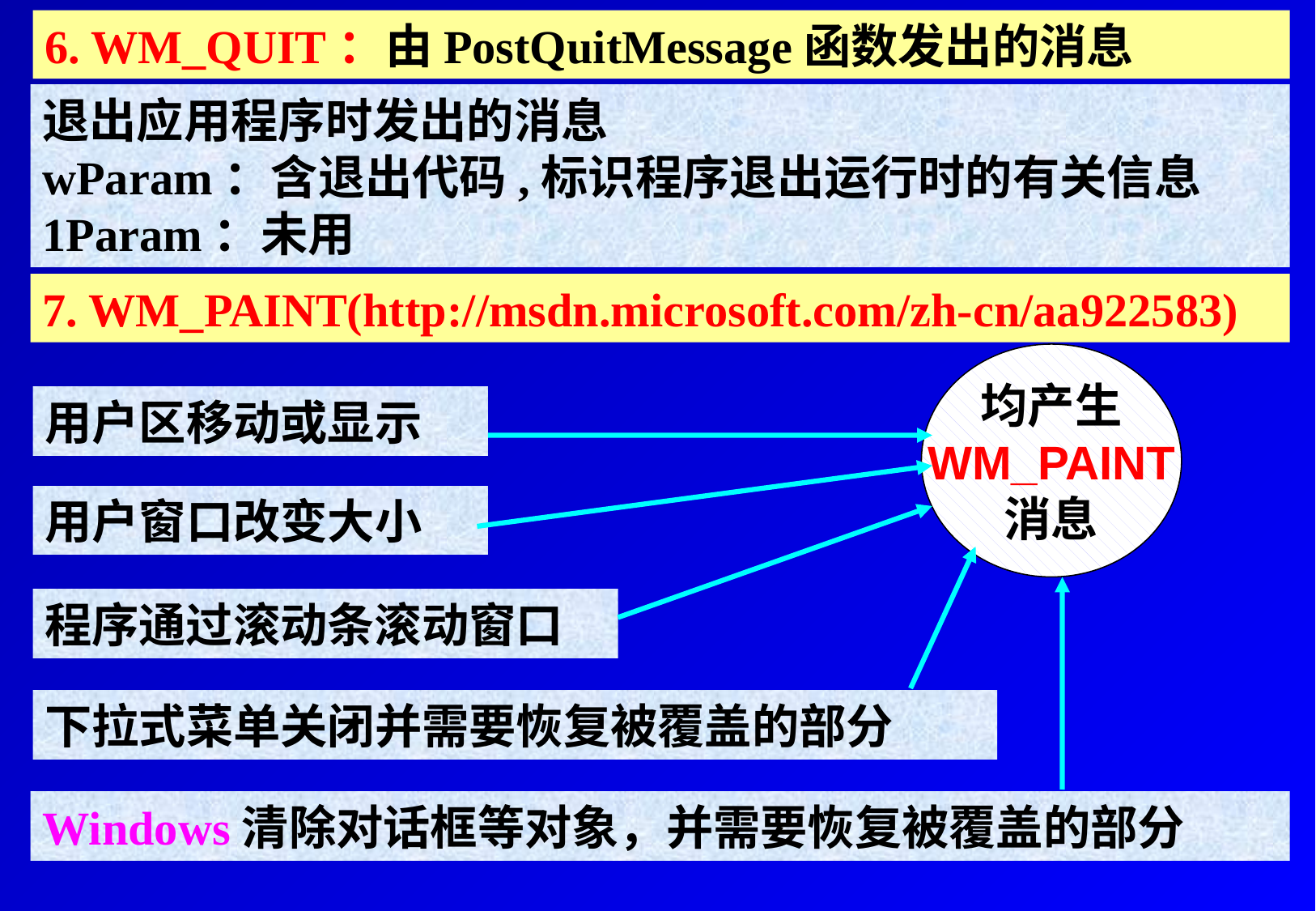

6. WM_QUIT：由PostQuitMessage函数发出的消息
退出应用程序时发出的消息
wParam：含退出代码,标识程序退出运行时的有关信息
1Param：未用
7. WM_PAINT(http://msdn.microsoft.com/zh-cn/aa922583)
均产生
WM_PAINT
消息
用户区移动或显示

用户窗口改变大小

程序通过滚动条滚动窗口
下拉式菜单关闭并需要恢复被覆盖的部分
Windows清除对话框等对象，并需要恢复被覆盖的部分
19